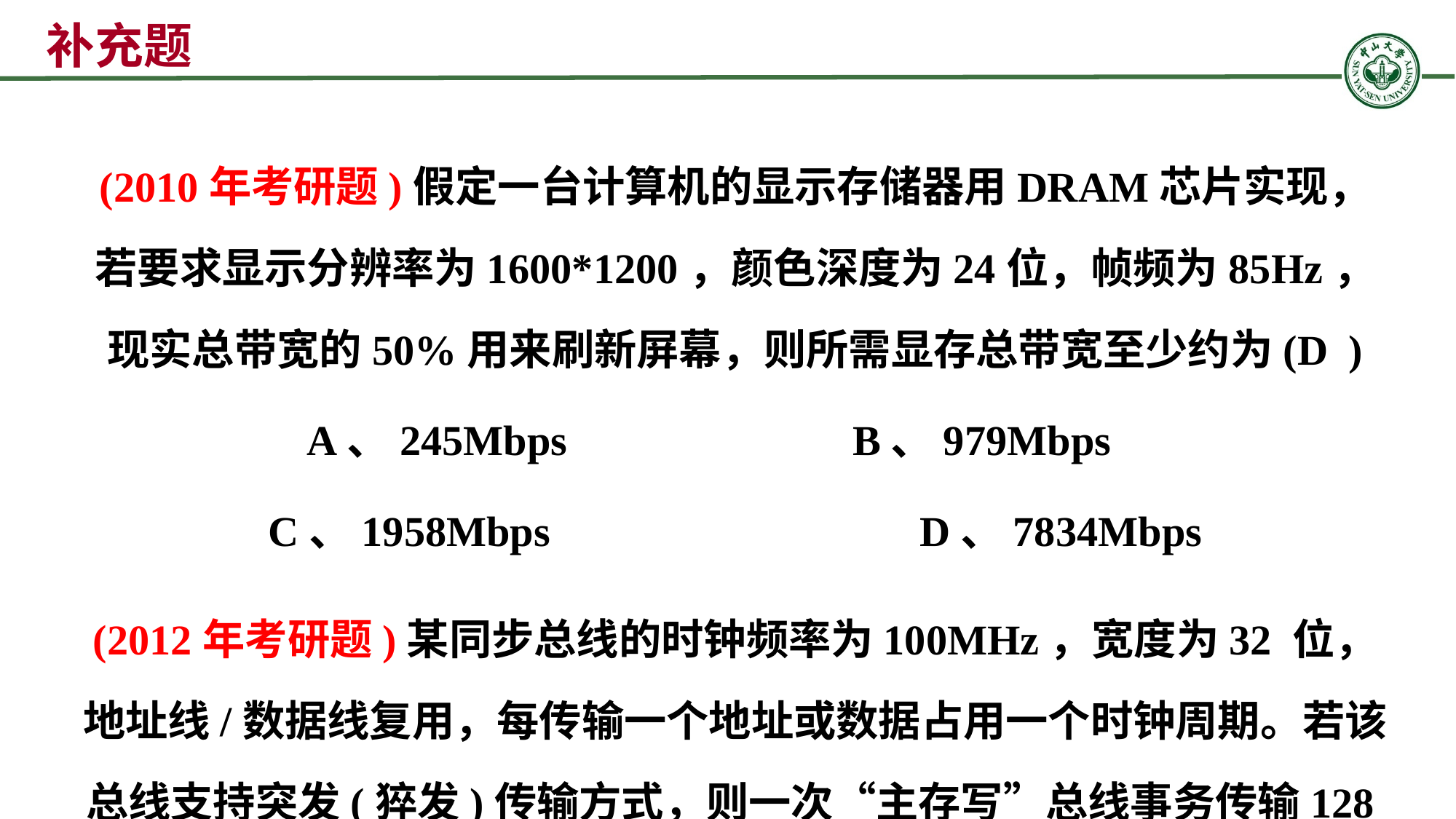

补充题
(2010年考研题)假定一台计算机的显示存储器用DRAM芯片实现，若要求显示分辨率为1600*1200，颜色深度为24位，帧频为85Hz，现实总带宽的50%用来刷新屏幕，则所需显存总带宽至少约为(D  )
A、245Mbps 	   		B、979Mbps
C、1958Mbps     		          D、7834Mbps
(2012年考研题)某同步总线的时钟频率为100MHz，宽度为32 位，地址线/数据线复用，每传输一个地址或数据占用一个时钟周期。若该总线支持突发(猝发)传输方式，则一次“主存写”总线事务传输128位数据所需要的时间至少是(  C  )
A、20ns    	B、40ns    	C、50ns    	D、80ns